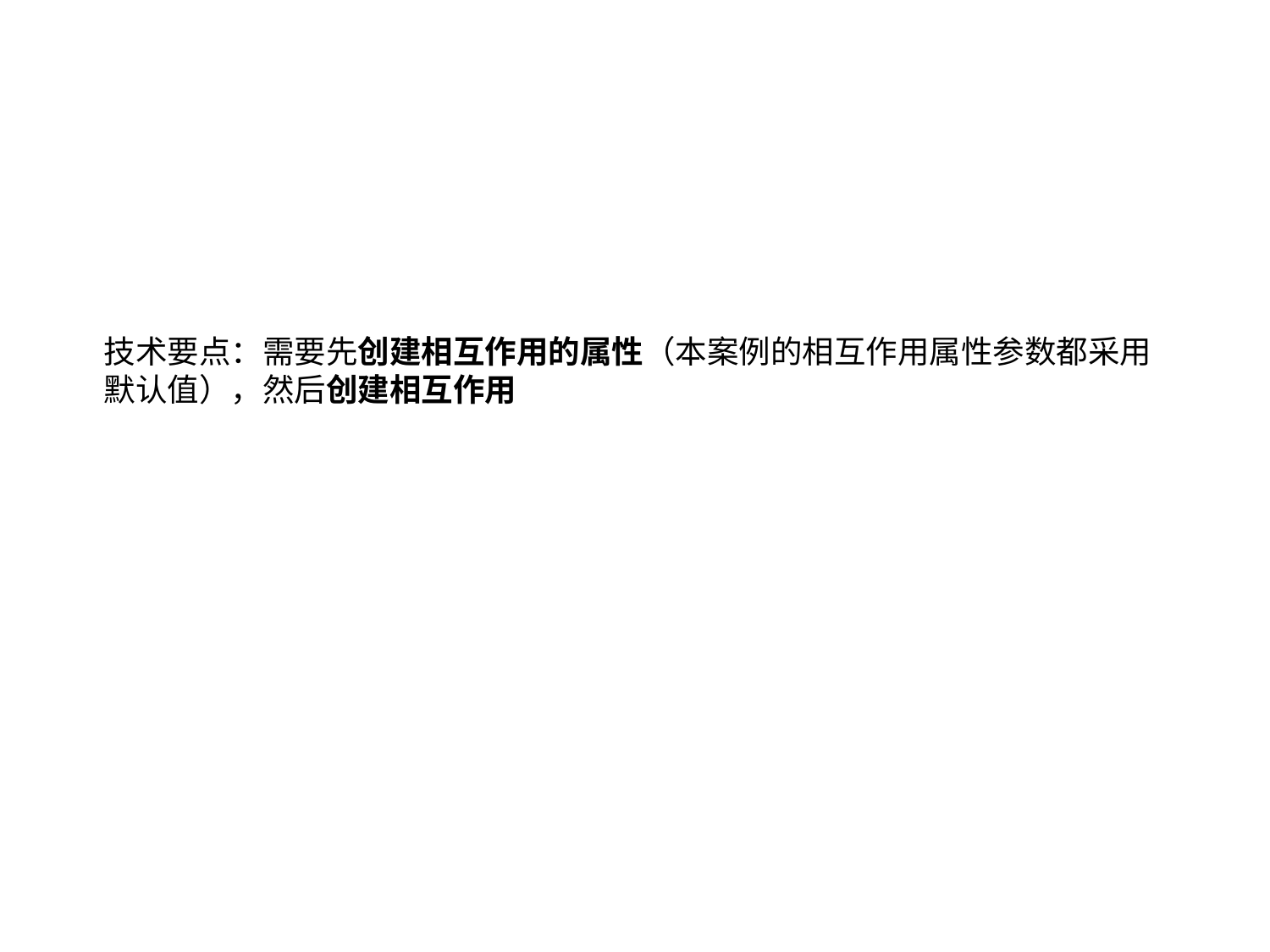

技术要点：需要先创建相互作用的属性（本案例的相互作用属性参数都采用默认值），然后创建相互作用